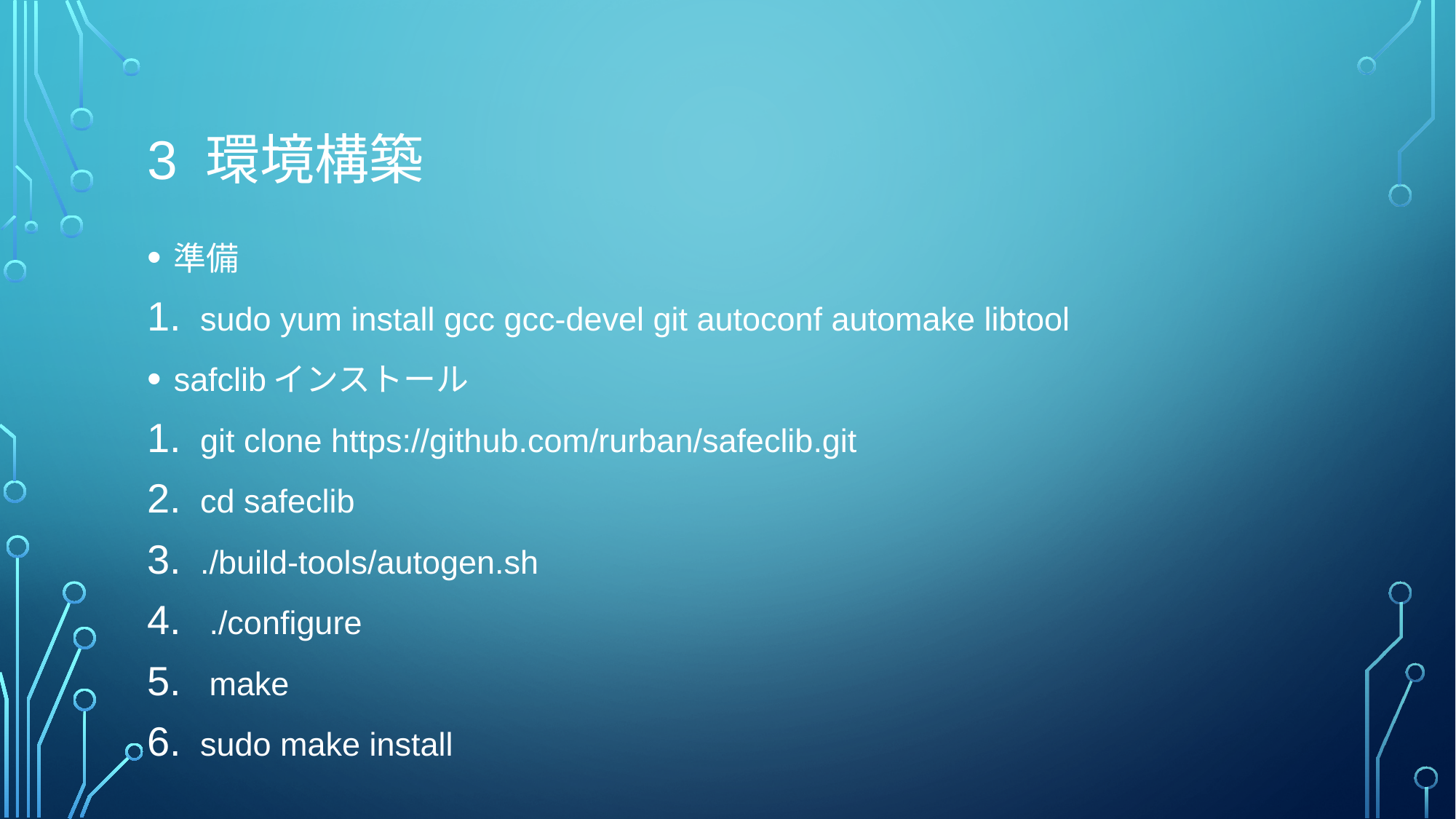

# 3 環境構築
準備
sudo yum install gcc gcc-devel git autoconf automake libtool
safclibインストール
git clone https://github.com/rurban/safeclib.git
cd safeclib
./build-tools/autogen.sh
 ./configure
 make
sudo make install